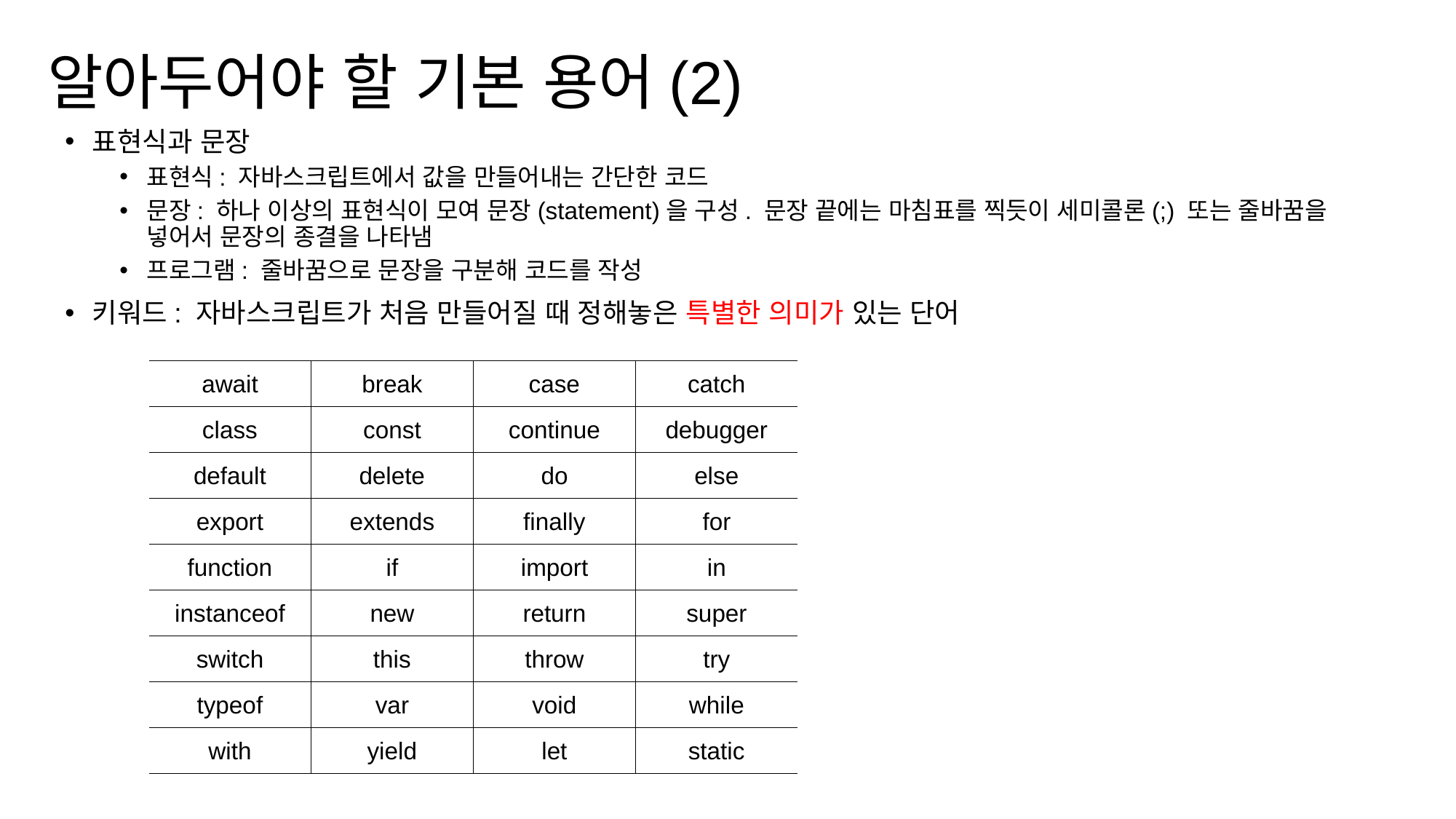

알아두어야 할 기본 용어(2)
표현식과 문장
표현식: 자바스크립트에서 값을 만들어내는 간단한 코드
문장: 하나 이상의 표현식이 모여 문장(statement)을 구성. 문장 끝에는 마침표를 찍듯이 세미콜론(;) 또는 줄바꿈을 넣어서 문장의 종결을 나타냄
프로그램: 줄바꿈으로 문장을 구분해 코드를 작성
키워드: 자바스크립트가 처음 만들어질 때 정해놓은 특별한 의미가 있는 단어
| await | break | case | catch |
| --- | --- | --- | --- |
| class | const | continue | debugger |
| default | delete | do | else |
| export | extends | finally | for |
| function | if | import | in |
| instanceof | new | return | super |
| switch | this | throw | try |
| typeof | var | void | while |
| with | yield | let | static |